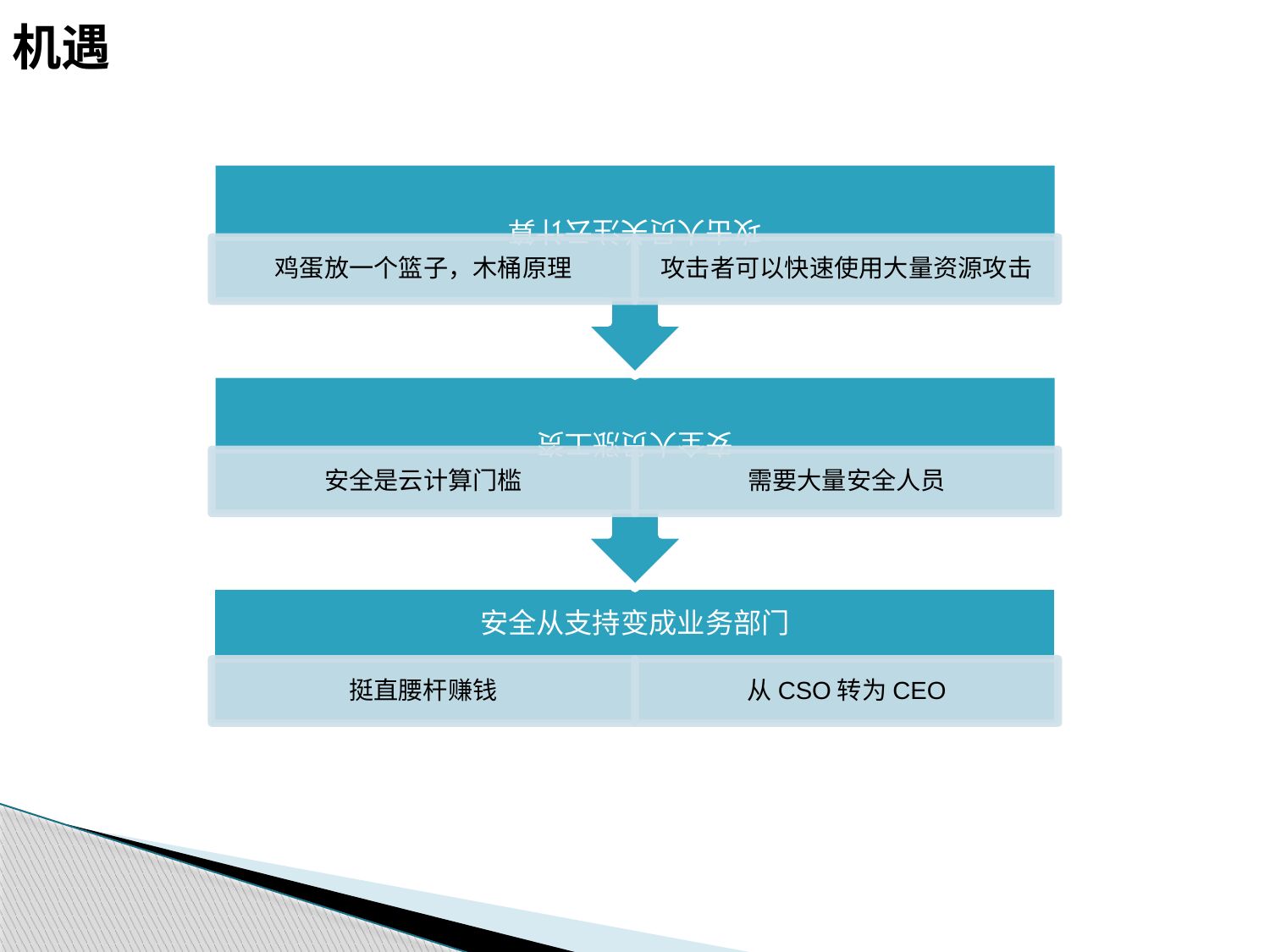

机遇
安全从支持变成业务部门
挺直腰杆赚钱
从CSO转为CEO
安全人员涨工资
安全是云计算门槛
需要大量安全人员
攻击人员关注云计算
鸡蛋放一个篮子，木桶原理
攻击者可以快速使用大量资源攻击